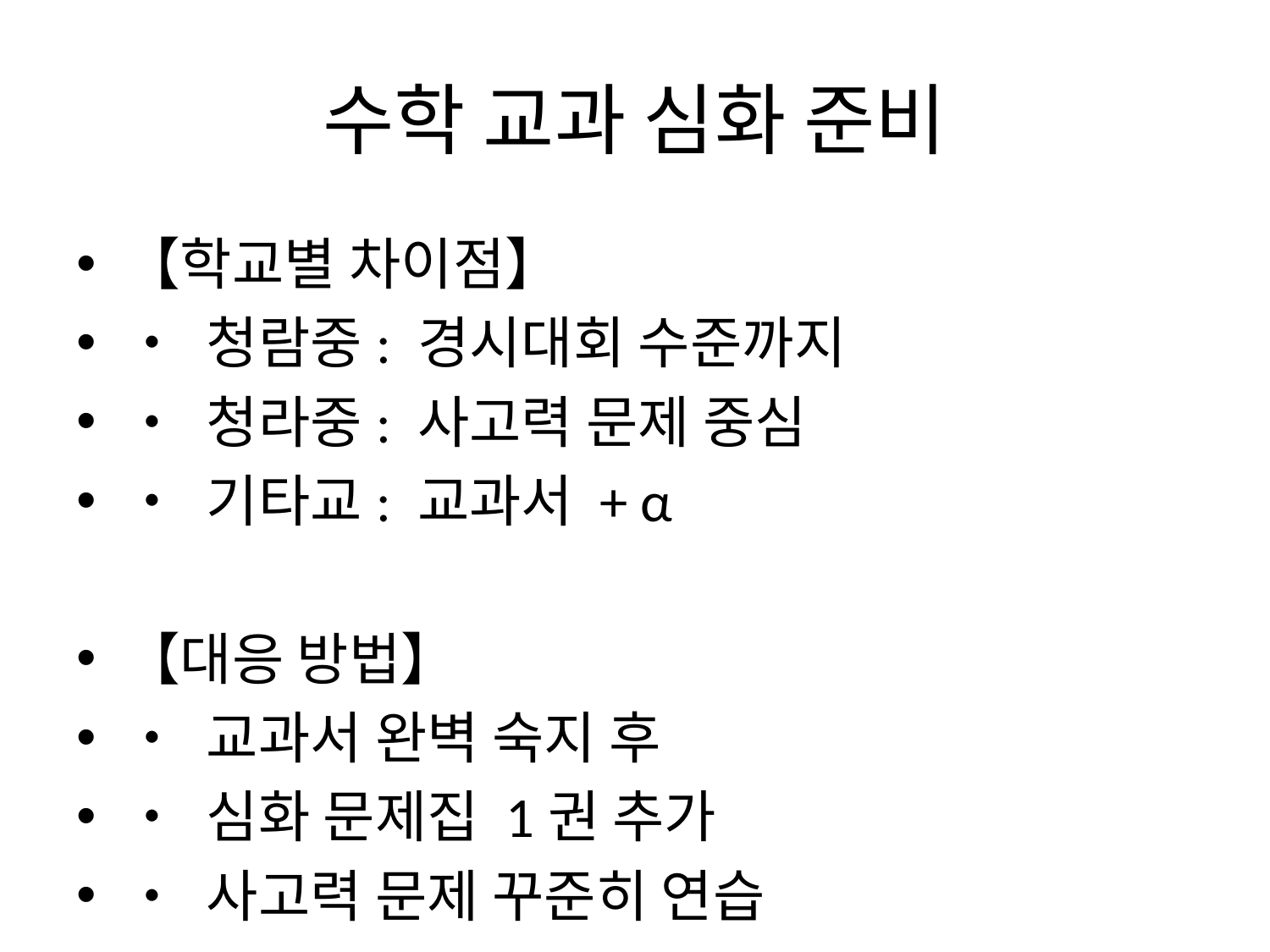

# 수학 교과 심화 준비
【학교별 차이점】
• 청람중: 경시대회 수준까지
• 청라중: 사고력 문제 중심
• 기타교: 교과서 + α

【대응 방법】
• 교과서 완벽 숙지 후
• 심화 문제집 1권 추가
• 사고력 문제 꾸준히 연습